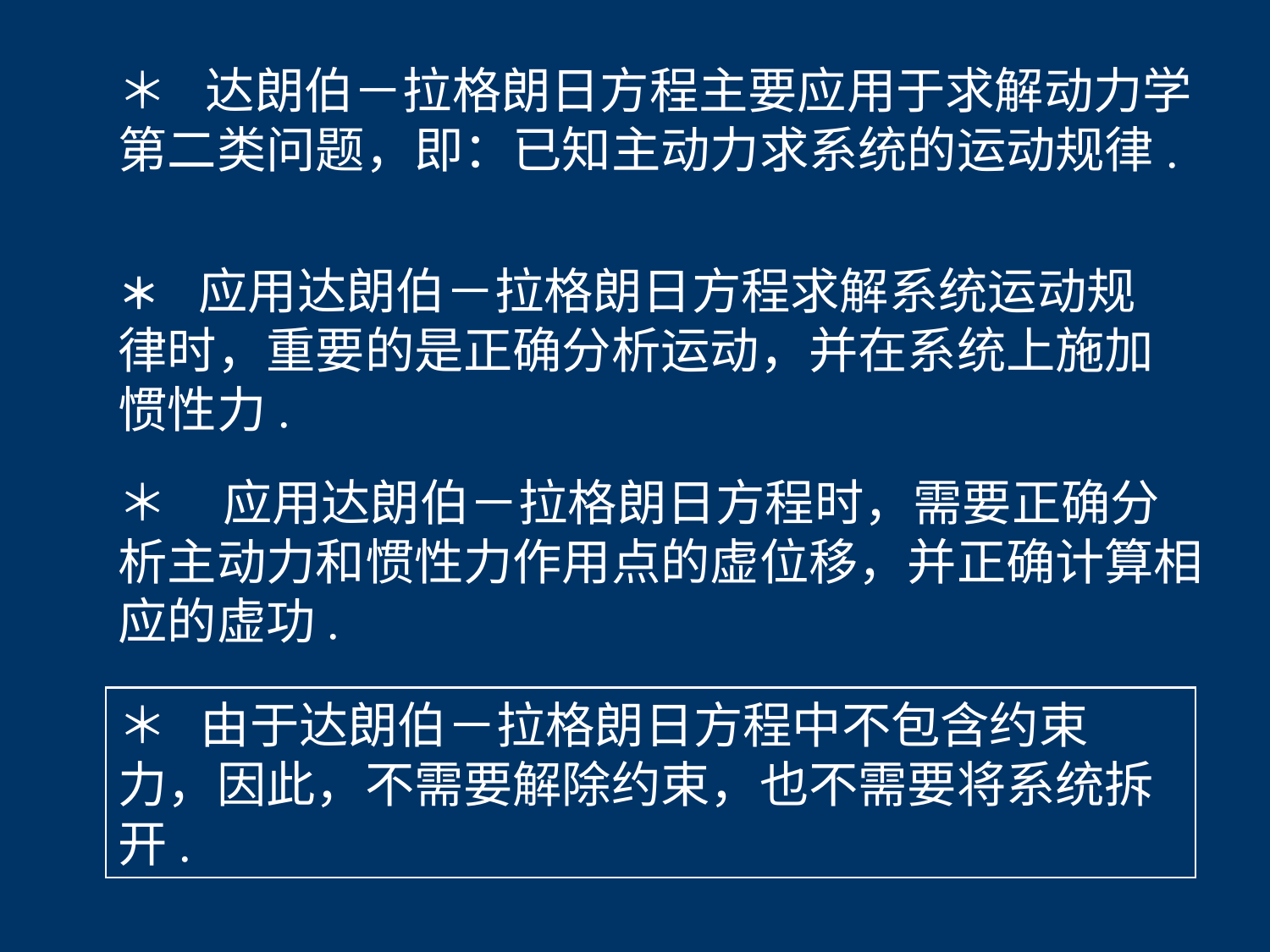

＊    达朗伯－拉格朗日方程主要应用于求解动力学第二类问题，即：已知主动力求系统的运动规律.
＊    应用达朗伯－拉格朗日方程求解系统运动规律时，重要的是正确分析运动，并在系统上施加惯性力.
＊     应用达朗伯－拉格朗日方程时，需要正确分析主动力和惯性力作用点的虚位移，并正确计算相应的虚功.
＊   由于达朗伯－拉格朗日方程中不包含约束力，因此，不需要解除约束，也不需要将系统拆开.